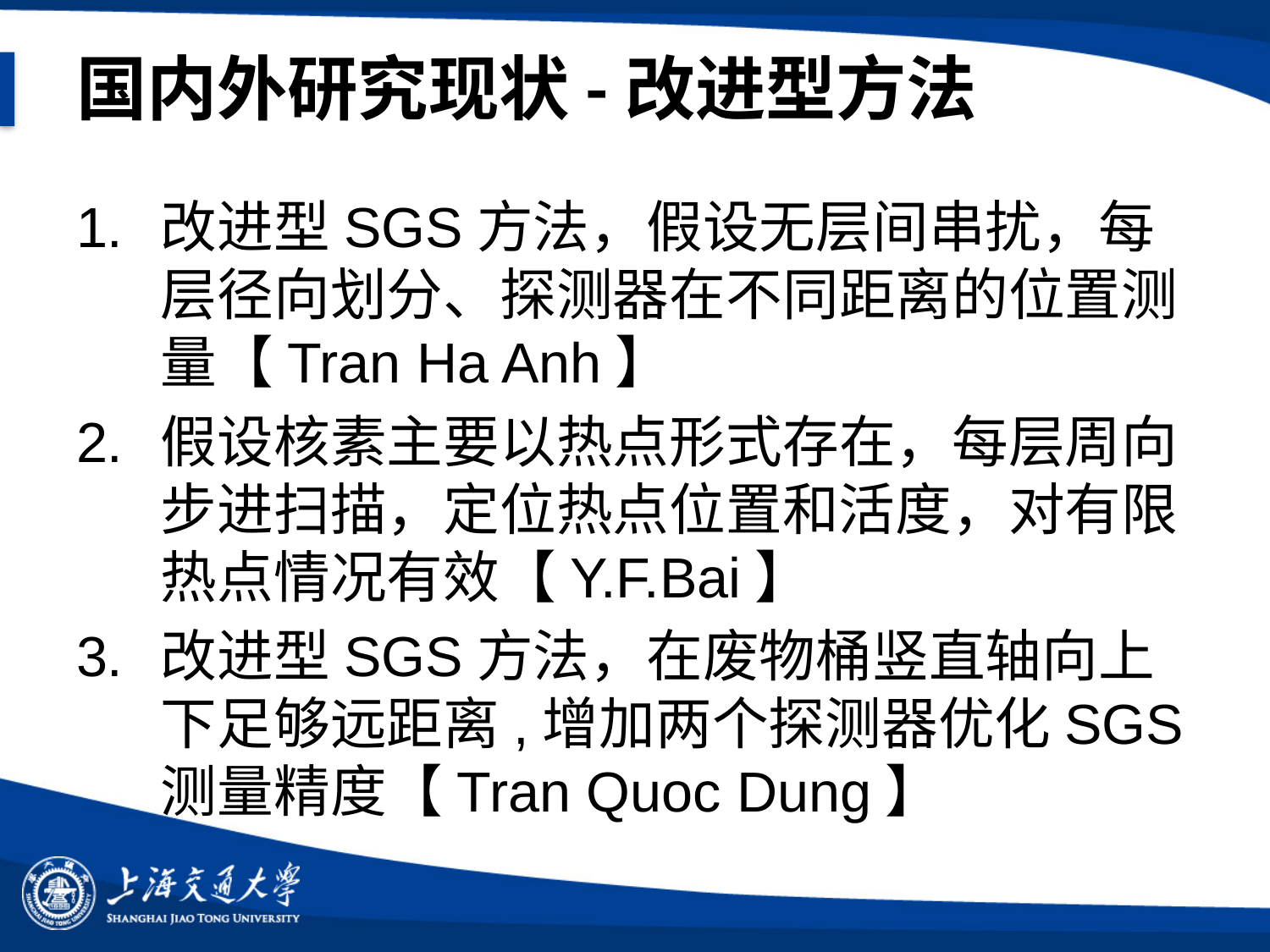

# 国内外研究现状-改进型方法
改进型SGS方法，假设无层间串扰，每层径向划分、探测器在不同距离的位置测量【Tran Ha Anh】
假设核素主要以热点形式存在，每层周向步进扫描，定位热点位置和活度，对有限热点情况有效【Y.F.Bai】
改进型SGS方法，在废物桶竖直轴向上下足够远距离,增加两个探测器优化SGS测量精度【Tran Quoc Dung】